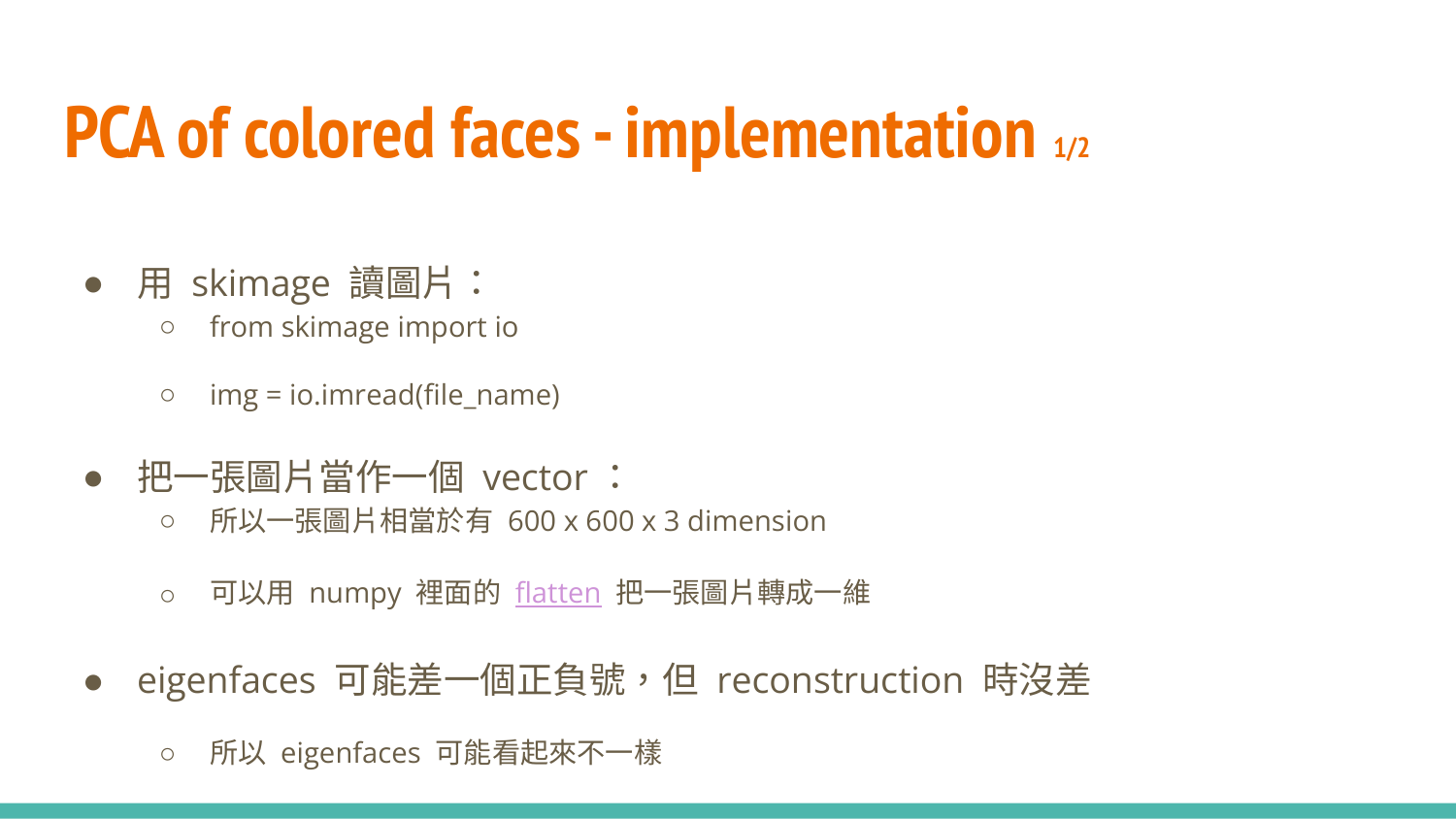

# PCA of colored faces - implementation 1/2
用 skimage 讀圖片：
from skimage import io
img = io.imread(file_name)
把一張圖片當作一個 vector：
所以一張圖片相當於有 600 x 600 x 3 dimension
可以用 numpy 裡面的 flatten 把一張圖片轉成一維
eigenfaces 可能差一個正負號，但 reconstruction 時沒差
所以 eigenfaces 可能看起來不一樣